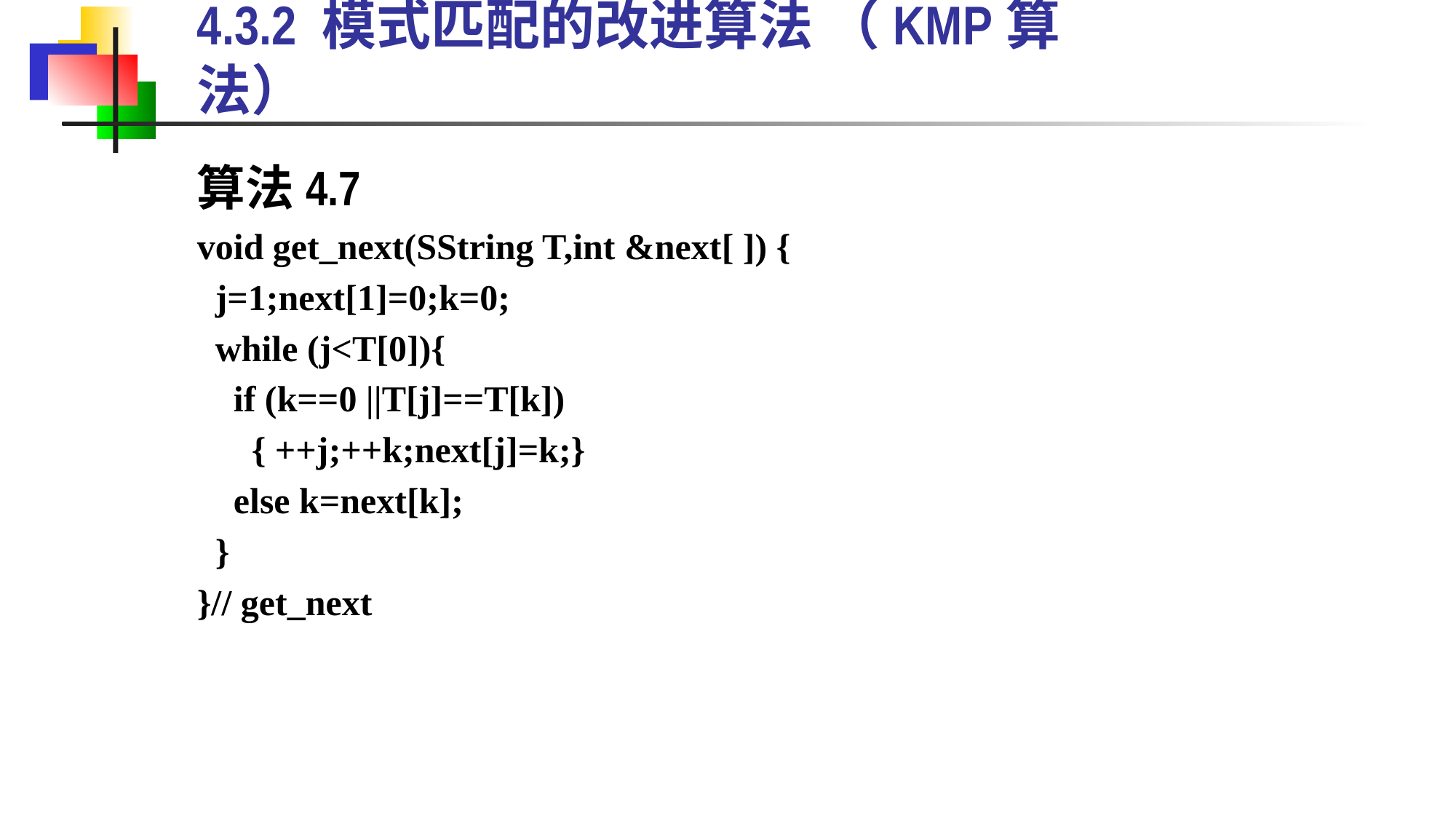

4.3.2 模式匹配的改进算法 （KMP算法）
算法4.7
void get_next(SString T,int &next[ ]) {
  j=1;next[1]=0;k=0;
  while (j<T[0]){
    if (k==0 ||T[j]==T[k])
      { ++j;++k;next[j]=k;}
    else k=next[k];
  }
}// get_next